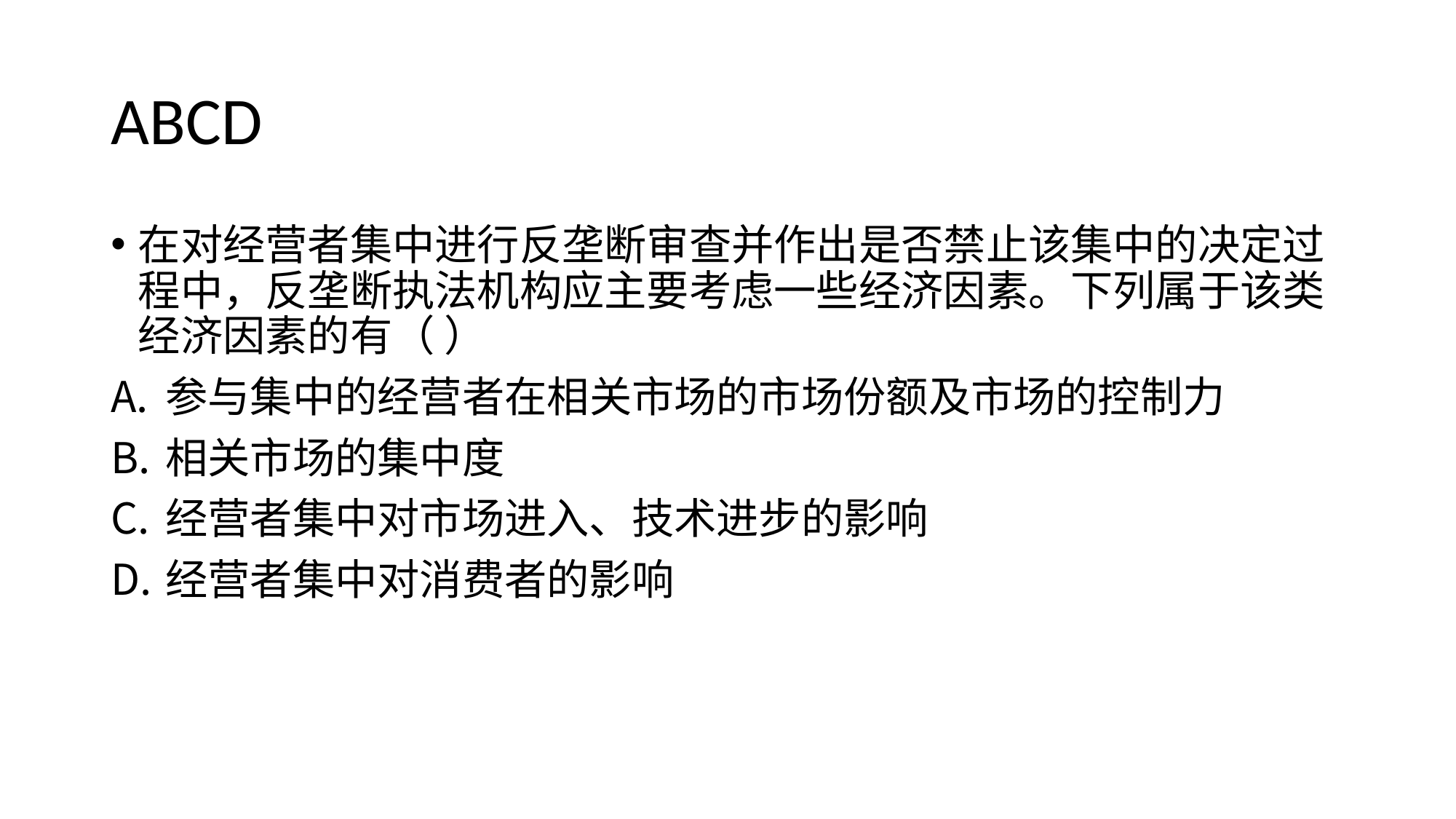

# ABCD
在对经营者集中进行反垄断审查并作出是否禁止该集中的决定过程中，反垄断执法机构应主要考虑一些经济因素。下列属于该类经济因素的有（ ）
参与集中的经营者在相关市场的市场份额及市场的控制力
相关市场的集中度
经营者集中对市场进入、技术进步的影响
经营者集中对消费者的影响